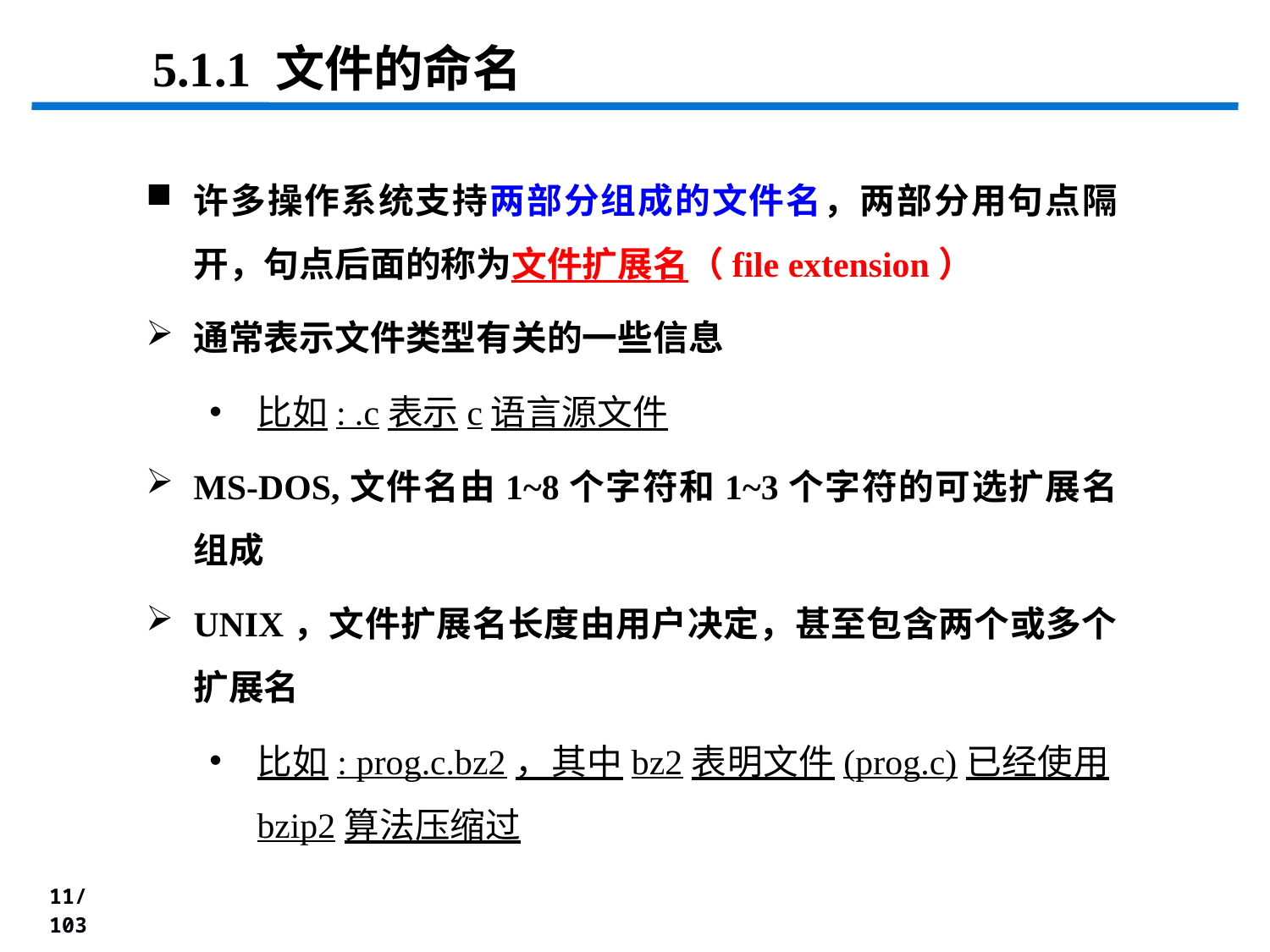

5.1.1 文件的命名
许多操作系统支持两部分组成的文件名，两部分用句点隔开，句点后面的称为文件扩展名（file extension）
通常表示文件类型有关的一些信息
比如: .c表示c语言源文件
MS-DOS,文件名由1~8个字符和1~3个字符的可选扩展名组成
UNIX，文件扩展名长度由用户决定，甚至包含两个或多个扩展名
比如: prog.c.bz2，其中bz2表明文件(prog.c)已经使用bzip2算法压缩过